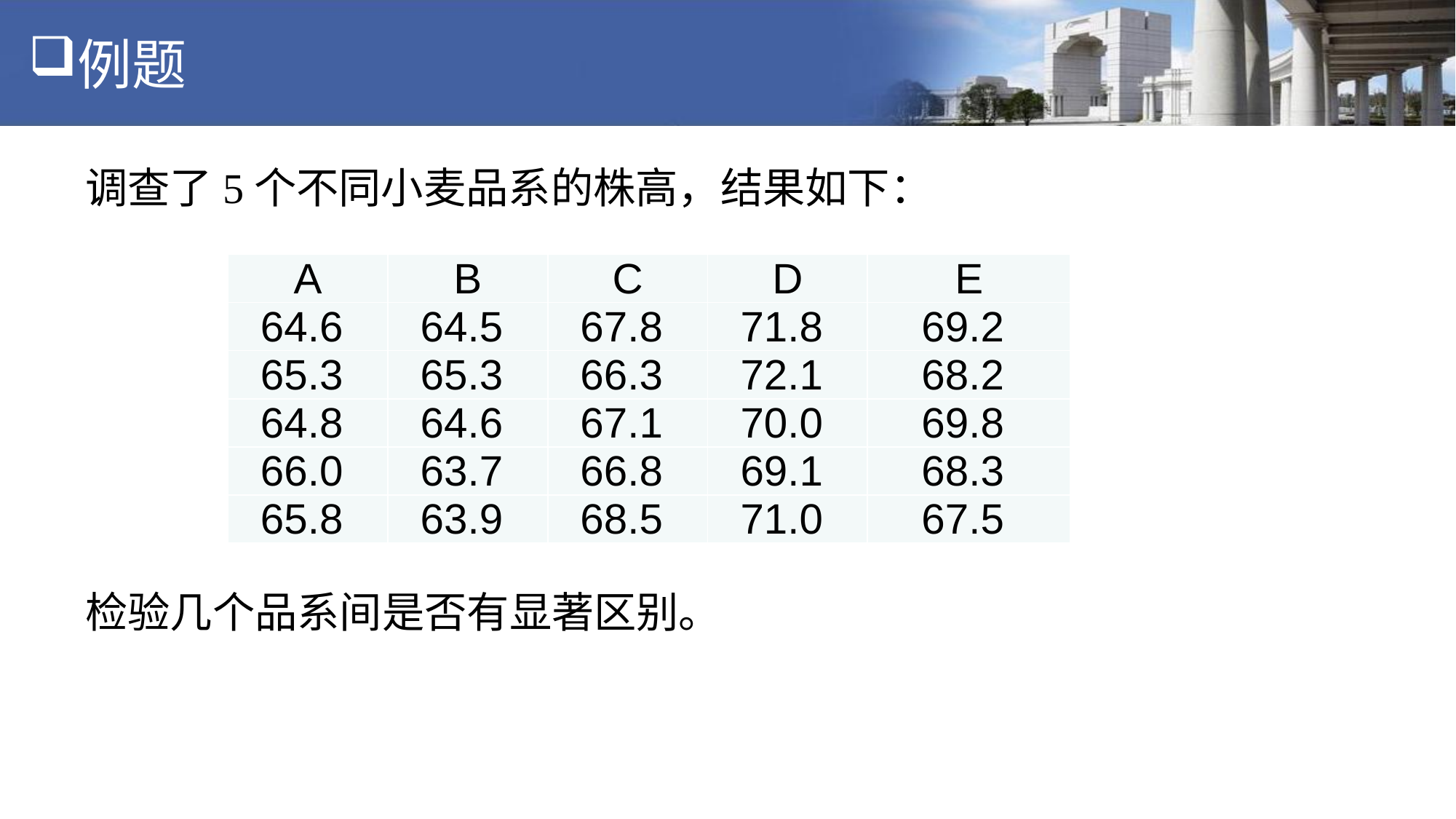

# 例题
调查了5个不同小麦品系的株高，结果如下：

检验几个品系间是否有显著区别。

| A | B | C | D | E |
| --- | --- | --- | --- | --- |
| 64.6 | 64.5 | 67.8 | 71.8 | 69.2 |
| 65.3 | 65.3 | 66.3 | 72.1 | 68.2 |
| 64.8 | 64.6 | 67.1 | 70.0 | 69.8 |
| 66.0 | 63.7 | 66.8 | 69.1 | 68.3 |
| 65.8 | 63.9 | 68.5 | 71.0 | 67.5 |